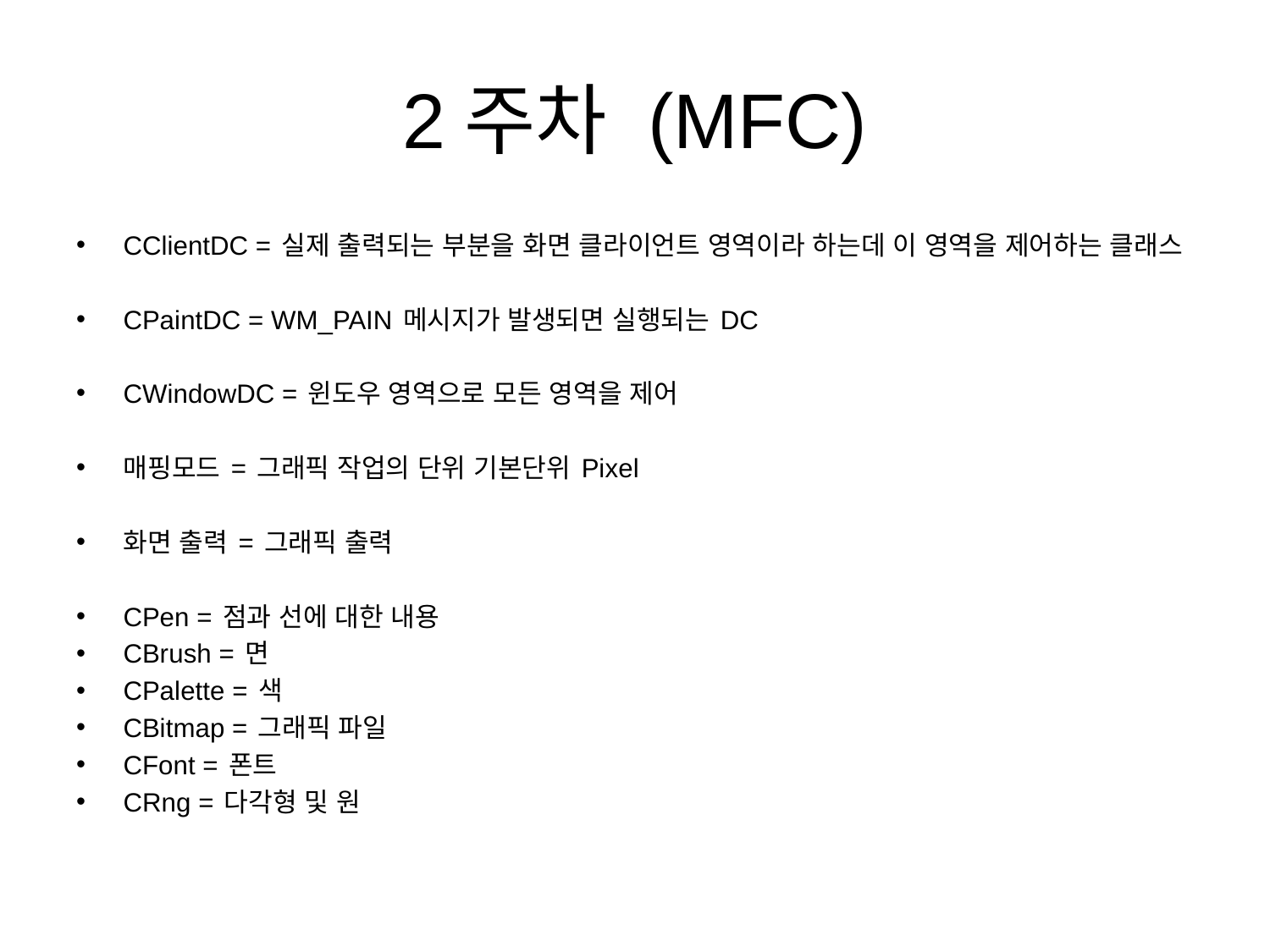

# 2주차 (MFC)
CClientDC = 실제 출력되는 부분을 화면 클라이언트 영역이라 하는데 이 영역을 제어하는 클래스

CPaintDC = WM_PAIN 메시지가 발생되면 실행되는 DC

CWindowDC = 윈도우 영역으로 모든 영역을 제어

매핑모드 = 그래픽 작업의 단위 기본단위 Pixel

화면 출력 = 그래픽 출력

CPen = 점과 선에 대한 내용
CBrush = 면
CPalette = 색
CBitmap = 그래픽 파일
CFont = 폰트
CRng = 다각형 및 원